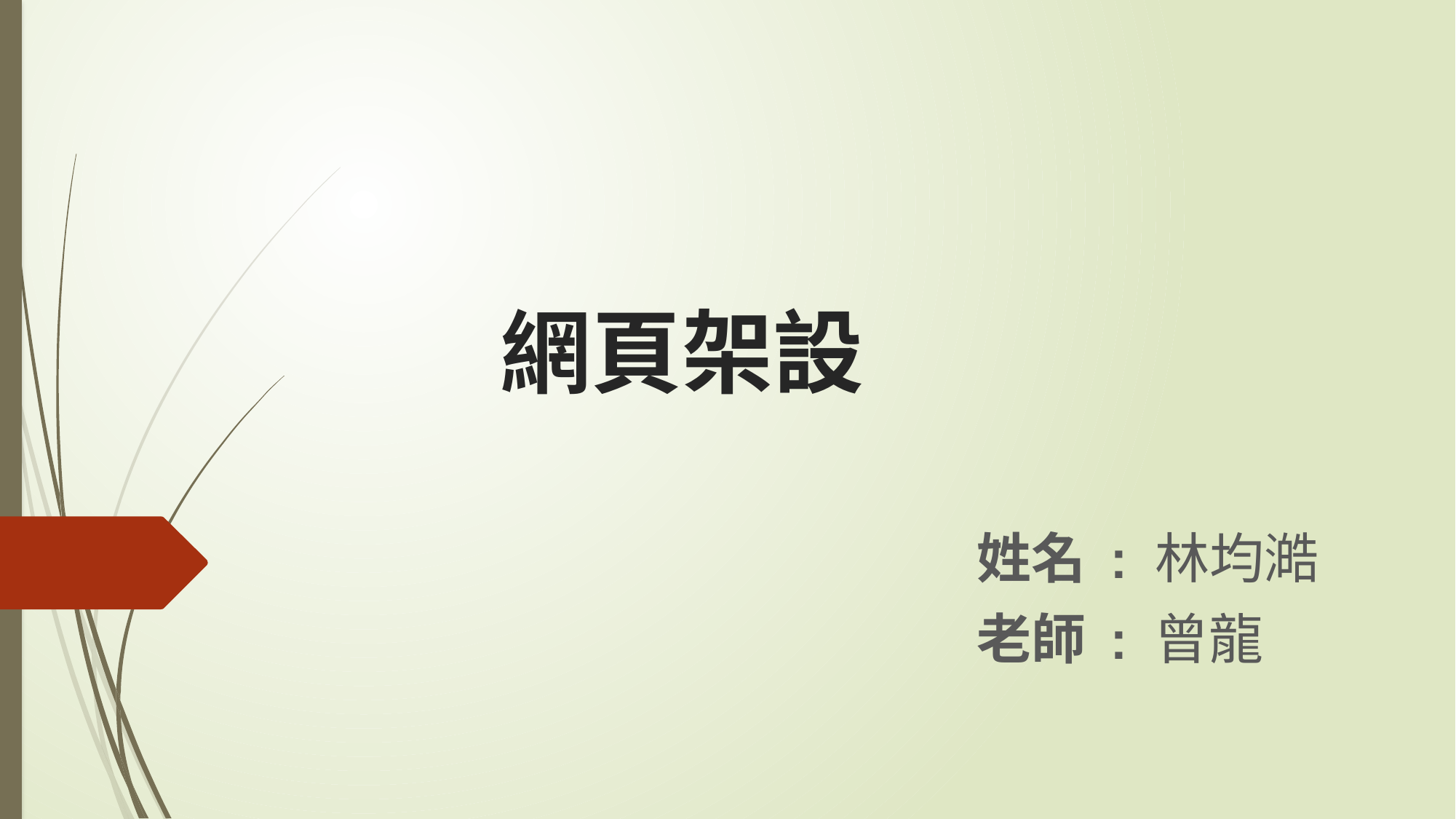

# 網頁架設
姓名 : 林均澔
老師 : 曾龍